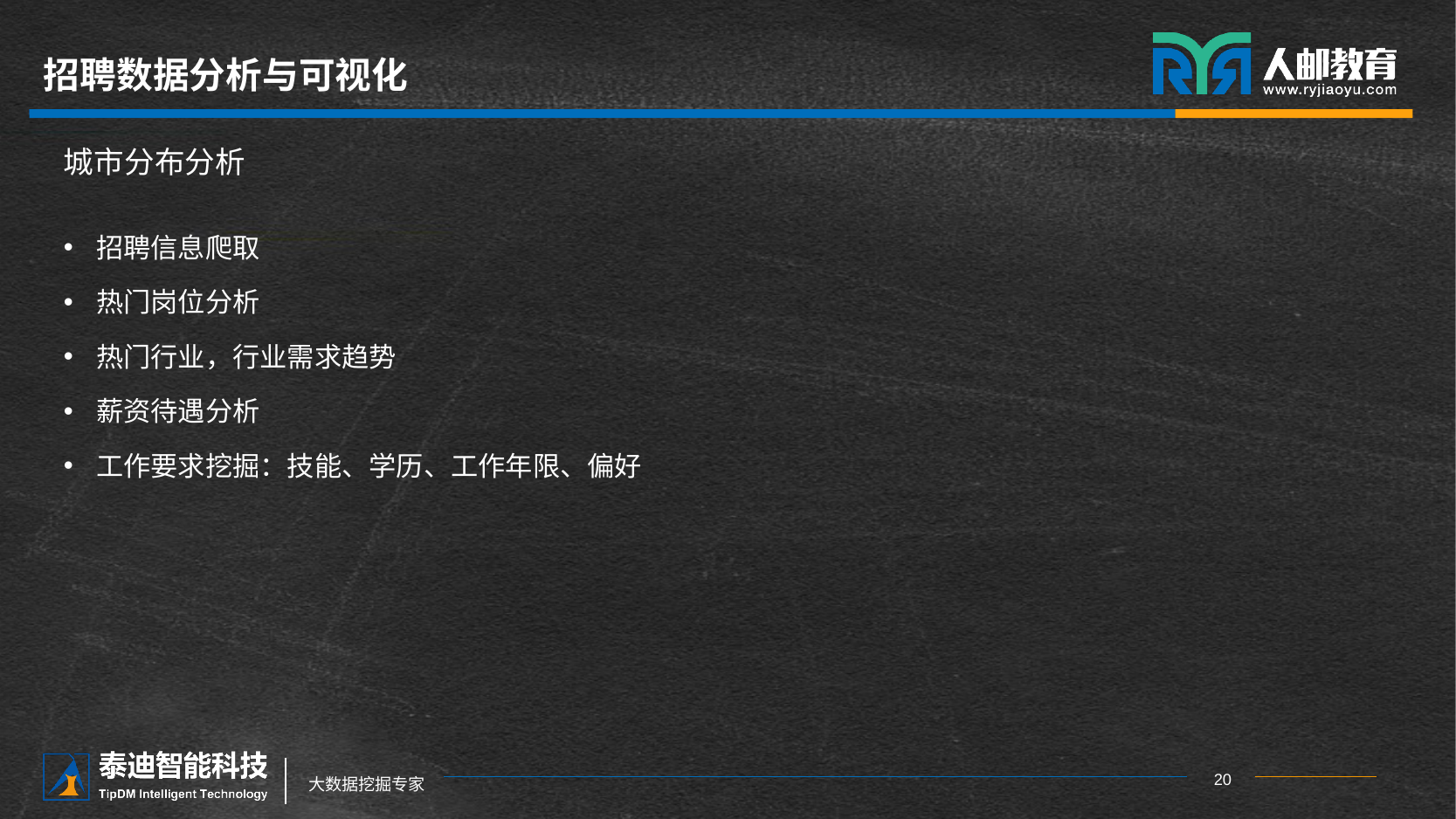

# 招聘数据分析与可视化
城市分布分析
招聘信息爬取
热门岗位分析
热门行业，行业需求趋势
薪资待遇分析
工作要求挖掘：技能、学历、工作年限、偏好